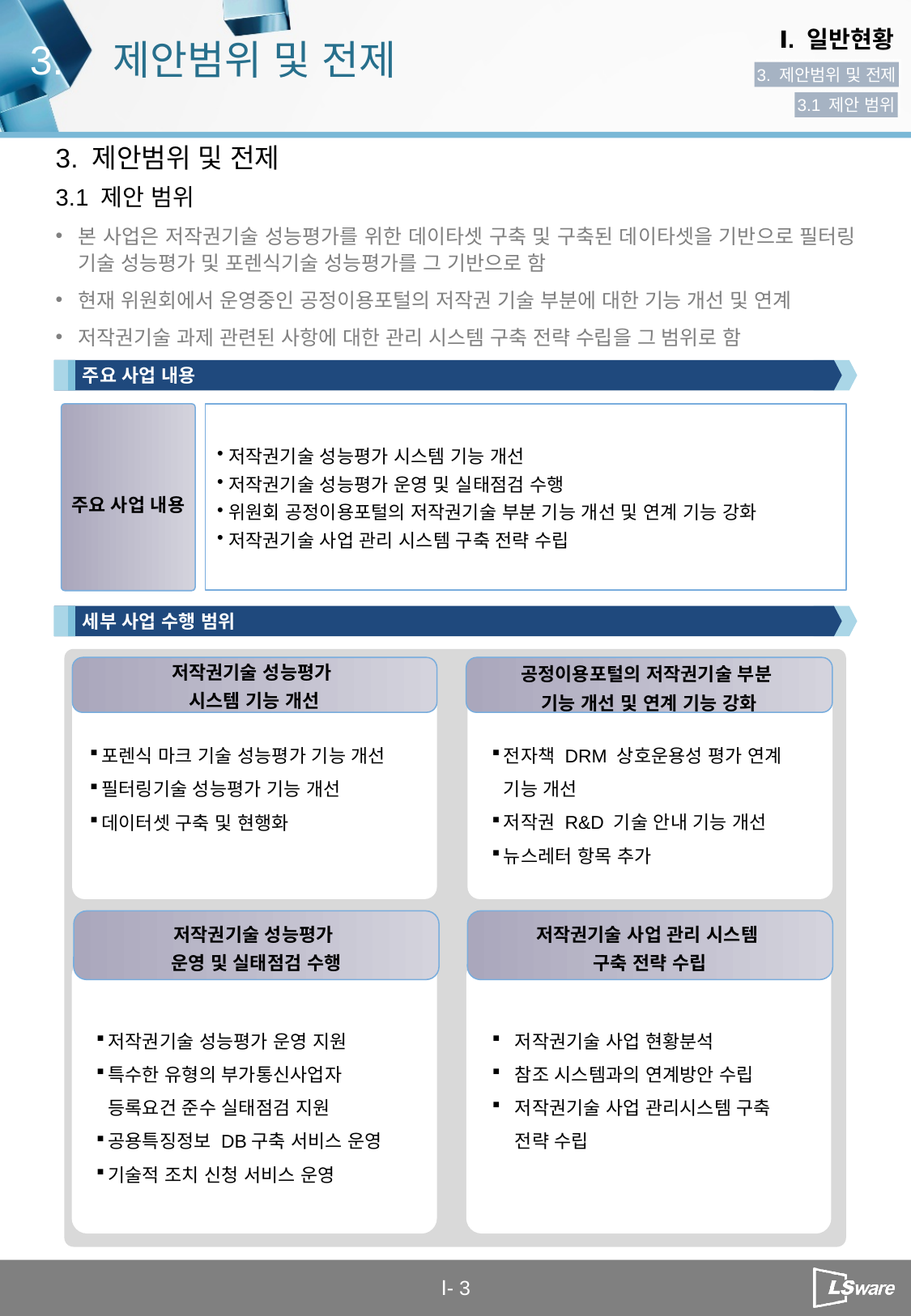

3.
제안범위 및 전제
3. 제안범위 및 전제
3.1 제안 범위
3. 제안범위 및 전제
3.1 제안 범위
본 사업은 저작권기술 성능평가를 위한 데이타셋 구축 및 구축된 데이타셋을 기반으로 필터링 기술 성능평가 및 포렌식기술 성능평가를 그 기반으로 함
현재 위원회에서 운영중인 공정이용포털의 저작권 기술 부분에 대한 기능 개선 및 연계
저작권기술 과제 관련된 사항에 대한 관리 시스템 구축 전략 수립을 그 범위로 함

주요 사업 내용

저작권기술 성능평가 시스템 기능 개선
저작권기술 성능평가 운영 및 실태점검 수행
위원회 공정이용포털의 저작권기술 부분 기능 개선 및 연계 기능 강화
저작권기술 사업 관리 시스템 구축 전략 수립
주요 사업 내용

세부 사업 수행 범위

저작권기술 성능평가
시스템 기능 개선
공정이용포털의 저작권기술 부분
기능 개선 및 연계 기능 강화

포렌식 마크 기술 성능평가 기능 개선
필터링기술 성능평가 기능 개선
데이터셋 구축 및 현행화
전자책 DRM 상호운용성 평가 연계 기능 개선
저작권 R&D 기술 안내 기능 개선
뉴스레터 항목 추가
저작권기술 성능평가
운영 및 실태점검 수행
저작권기술 사업 관리 시스템
구축 전략 수립

저작권기술 성능평가 운영 지원
특수한 유형의 부가통신사업자 등록요건 준수 실태점검 지원
공용특징정보 DB구축 서비스 운영
기술적 조치 신청 서비스 운영
저작권기술 사업 현황분석
참조 시스템과의 연계방안 수립
저작권기술 사업 관리시스템 구축 전략 수립